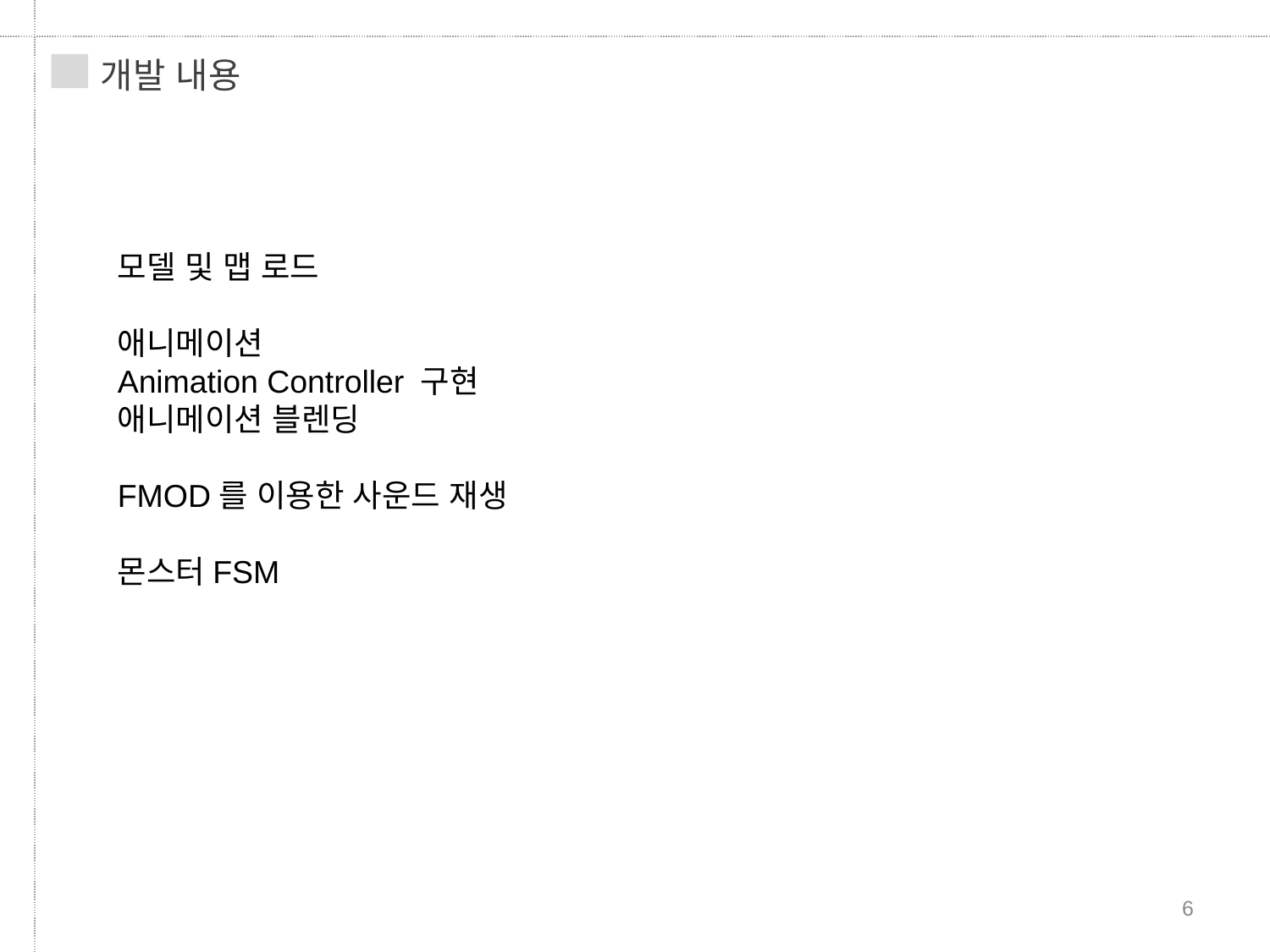

개발 내용

모델 및 맵 로드

애니메이션
Animation Controller 구현
애니메이션 블렌딩

FMOD를 이용한 사운드 재생

몬스터FSM
6